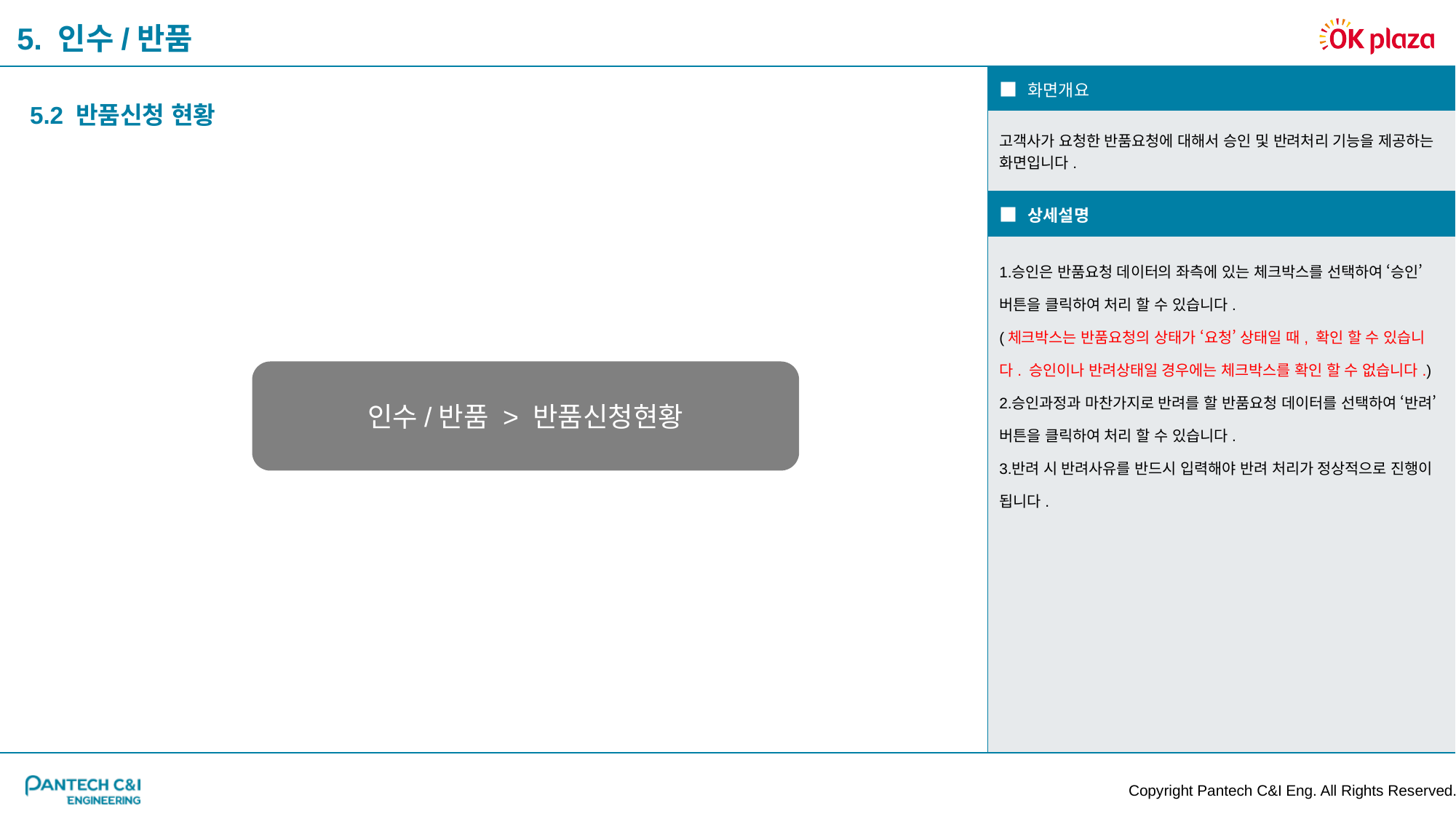

5. 인수/반품
| ■ 화면개요 |
| --- |
| 고객사가 요청한 반품요청에 대해서 승인 및 반려처리 기능을 제공하는 화면입니다. |
| ■ 상세설명 |
| 승인은 반품요청 데이터의 좌측에 있는 체크박스를 선택하여 ‘승인’버튼을 클릭하여 처리 할 수 있습니다. (체크박스는 반품요청의 상태가 ‘요청’ 상태일 때, 확인 할 수 있습니다. 승인이나 반려상태일 경우에는 체크박스를 확인 할 수 없습니다.) 승인과정과 마찬가지로 반려를 할 반품요청 데이터를 선택하여 ‘반려’버튼을 클릭하여 처리 할 수 있습니다. 반려 시 반려사유를 반드시 입력해야 반려 처리가 정상적으로 진행이 됩니다. |
5.2 반품신청 현황
인수/반품 > 반품신청현황